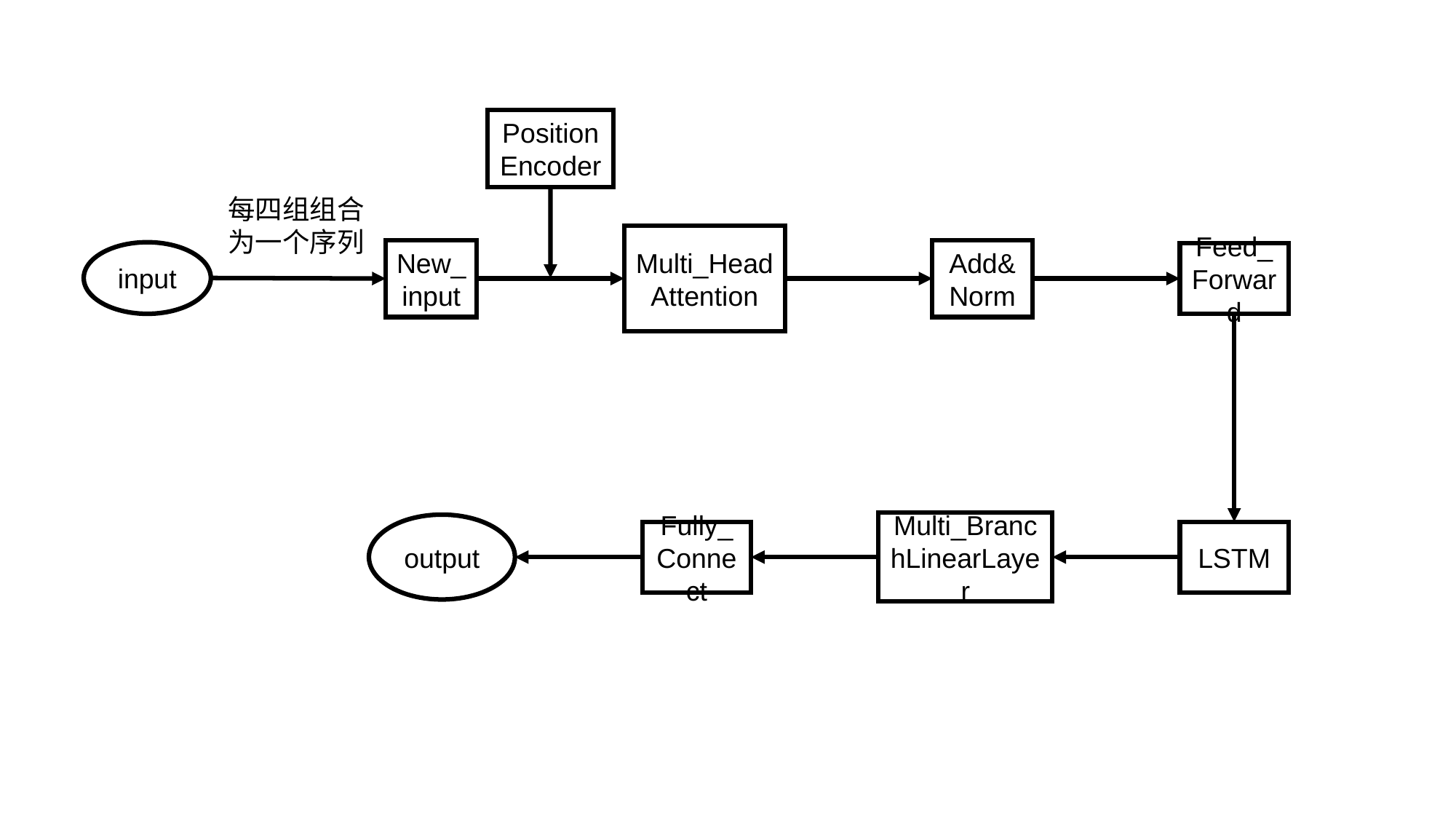

PositionEncoder
每四组组合为一个序列
Multi_Head Attention
New_input
Add&Norm
input
Feed_Forward
Multi_BranchLinearLayer
output
Fully_Connect
LSTM